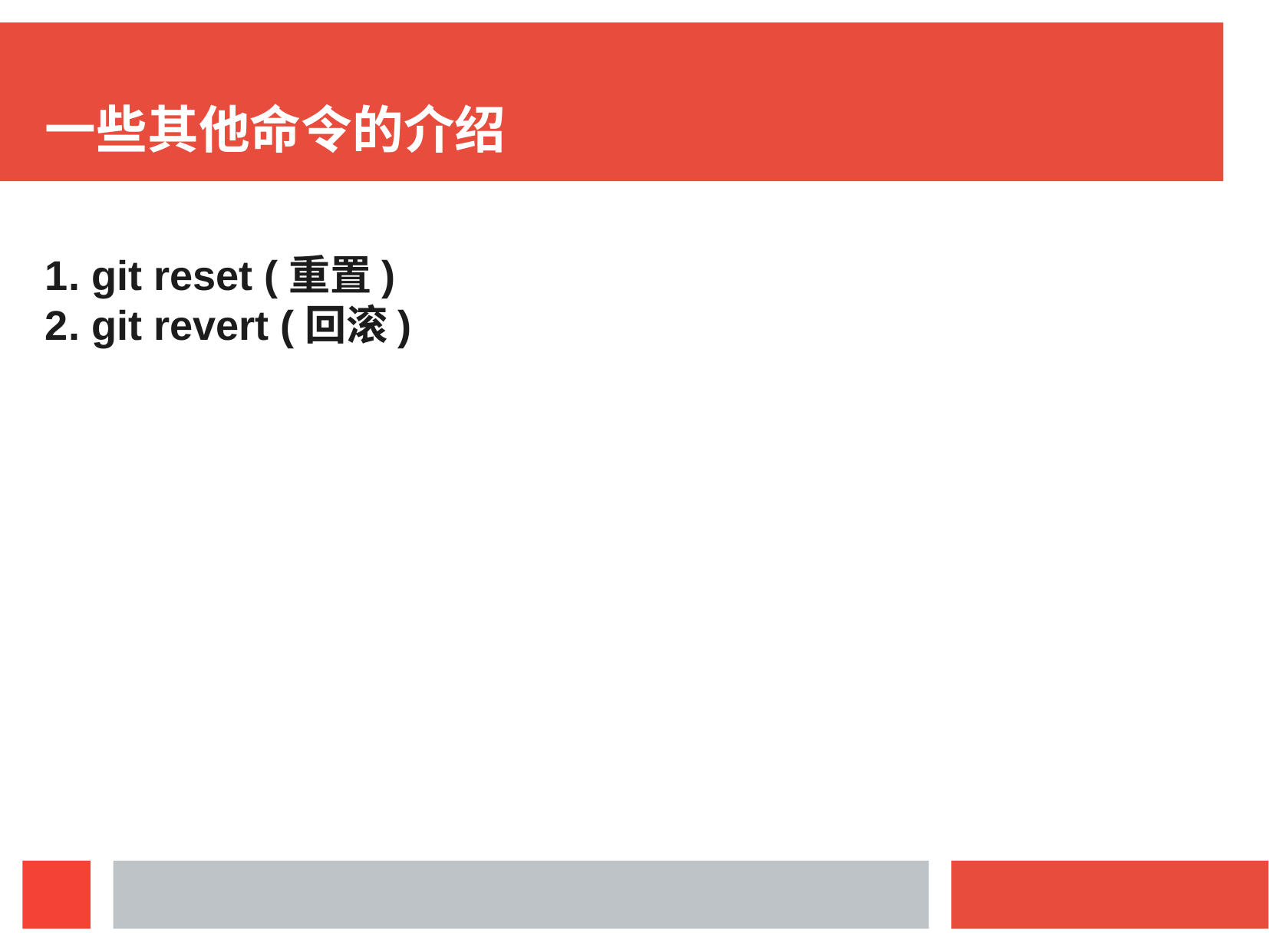

一些其他命令的介绍
1. git reset (重置)
2. git revert (回滚)